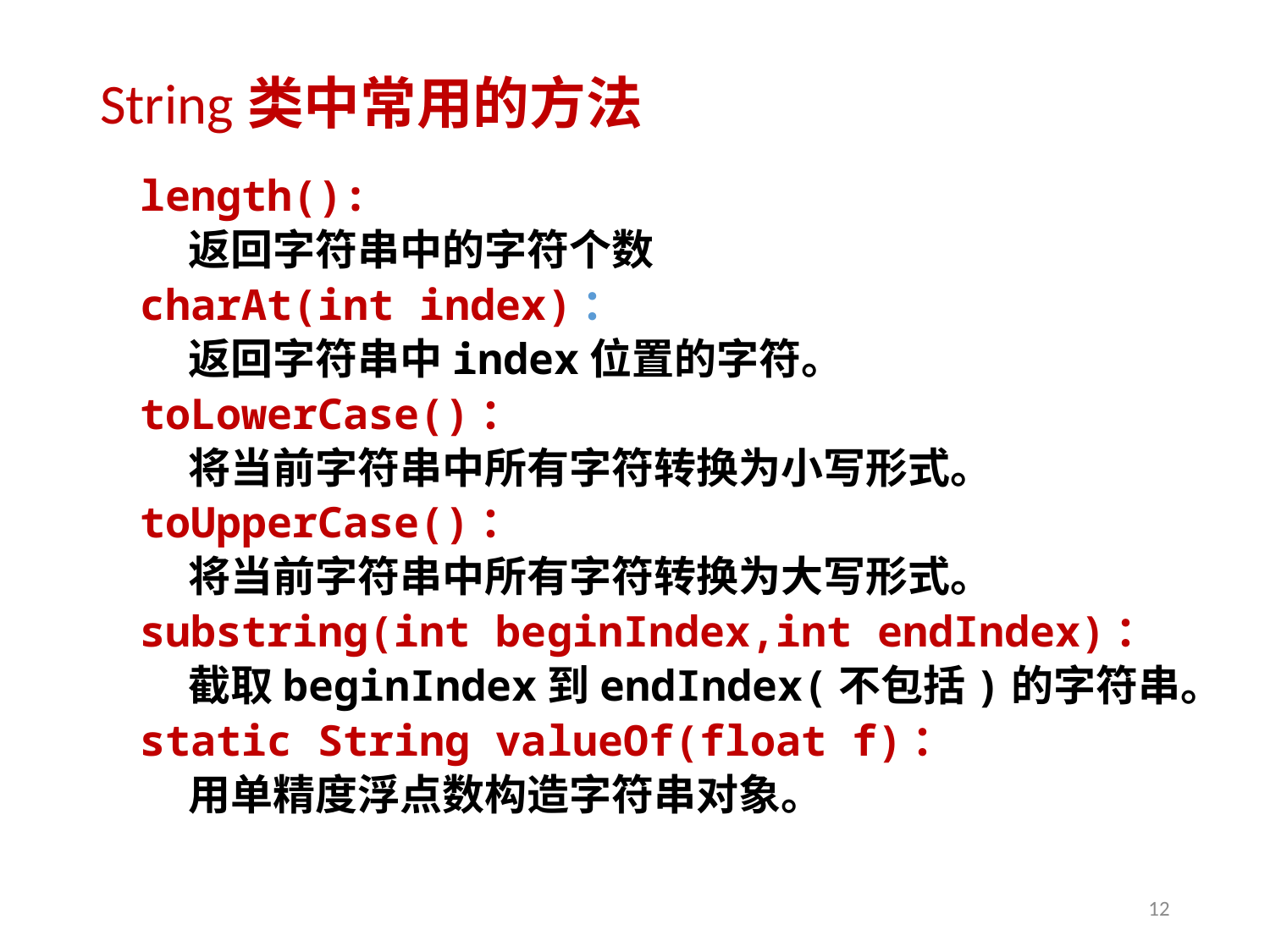

# String类中常用的方法
length():
    返回字符串中的字符个数
charAt(int index)：
    返回字符串中index位置的字符。
toLowerCase()：
    将当前字符串中所有字符转换为小写形式。
toUpperCase()：
    将当前字符串中所有字符转换为大写形式。
substring(int beginIndex,int endIndex)：
    截取beginIndex到endIndex(不包括)的字符串。
static String valueOf(float f)：
    用单精度浮点数构造字符串对象。
12